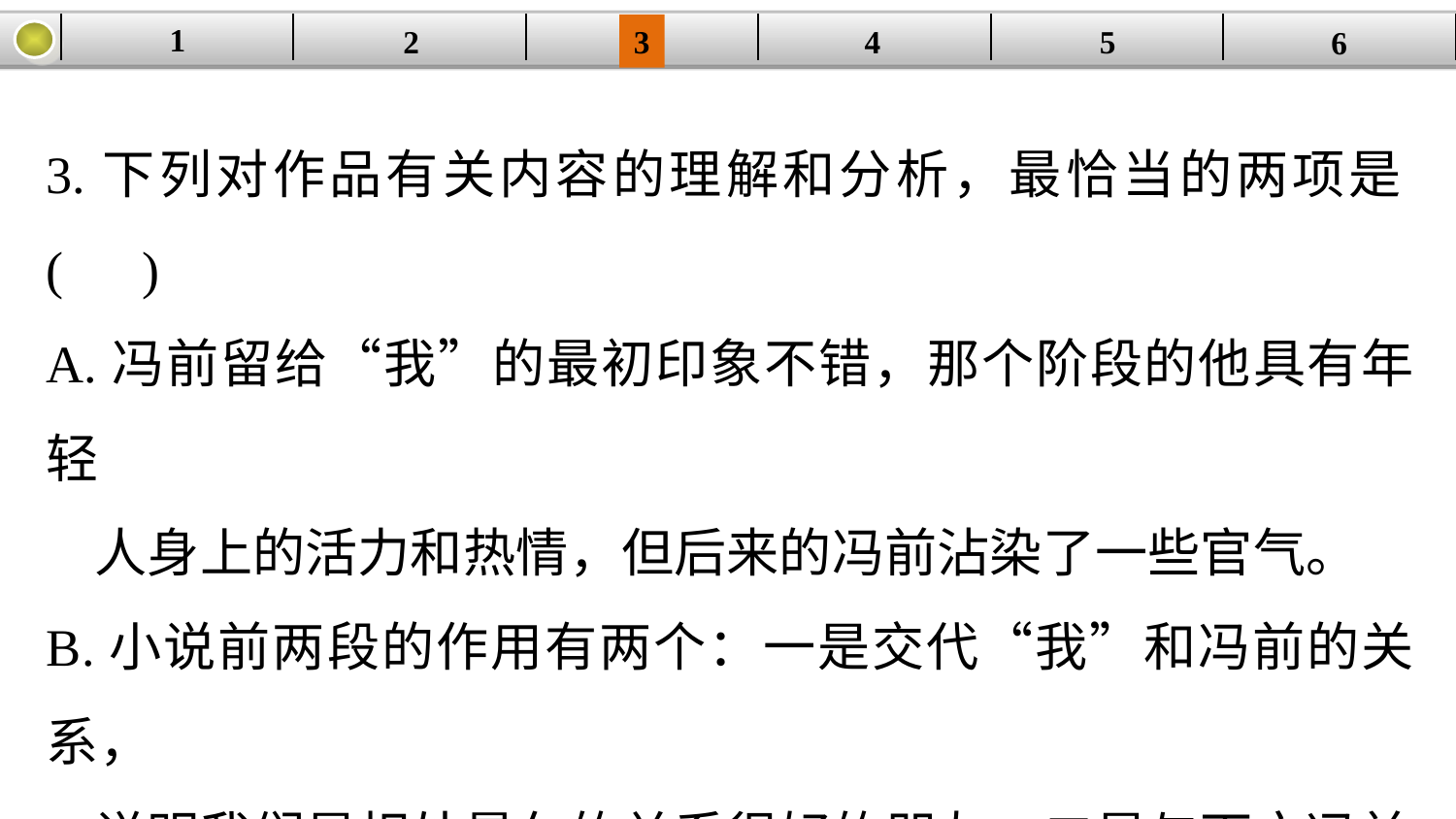

1
|  |  |  |  |  |  |
| --- | --- | --- | --- | --- | --- |
2
3
4
5
6

3.下列对作品有关内容的理解和分析，最恰当的两项是(　)
A.冯前留给“我”的最初印象不错，那个阶段的他具有年轻
   人身上的活力和热情，但后来的冯前沾染了一些官气。
B.小说前两段的作用有两个：一是交代“我”和冯前的关系，
   说明我们是相处最久的关系很好的朋友；二是与下文冯前
   对待“我”的态度形成对比。